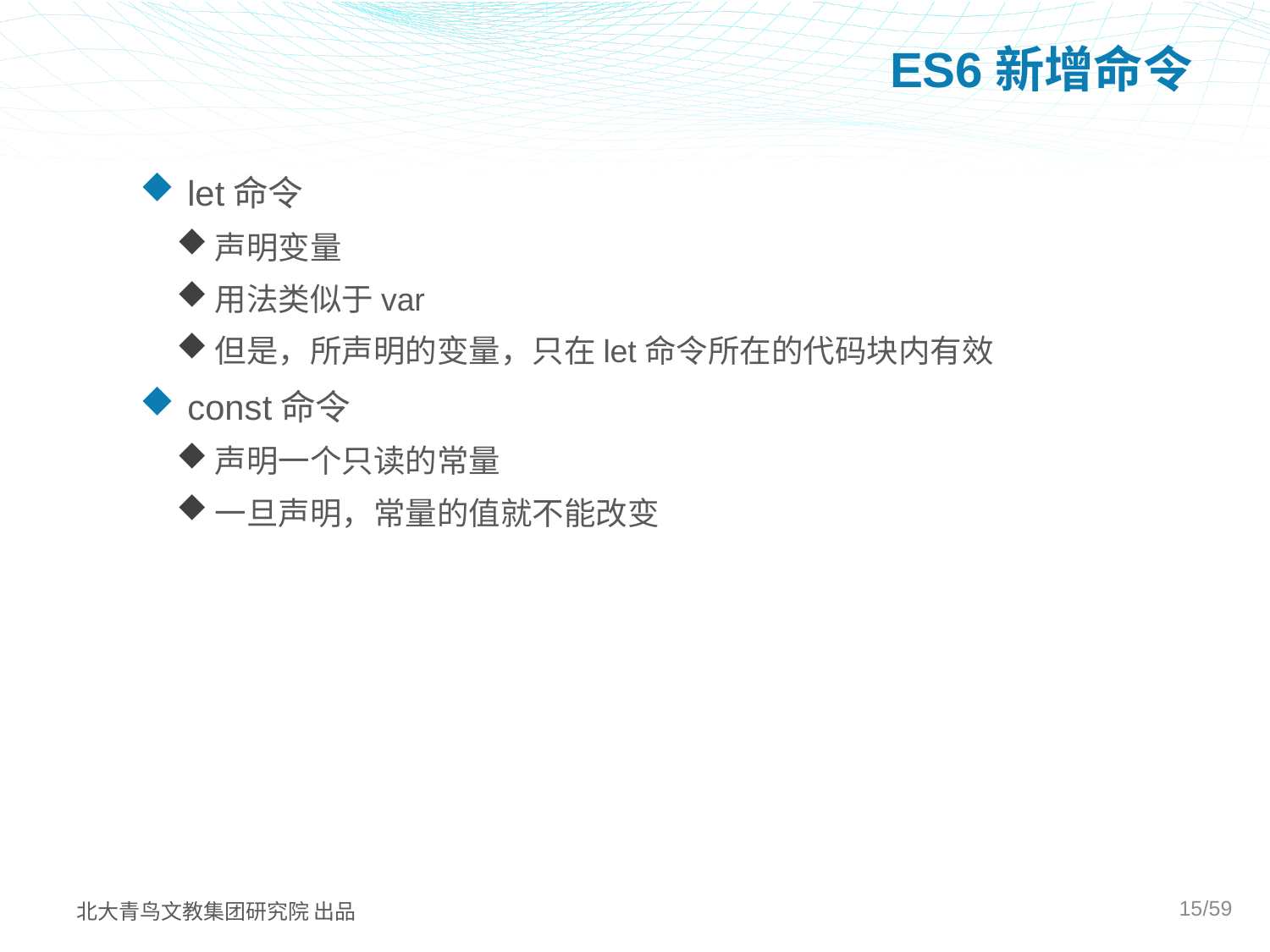

# ES6新增命令
let命令
声明变量
用法类似于var
但是，所声明的变量，只在let命令所在的代码块内有效
const命令
声明一个只读的常量
一旦声明，常量的值就不能改变

15/59